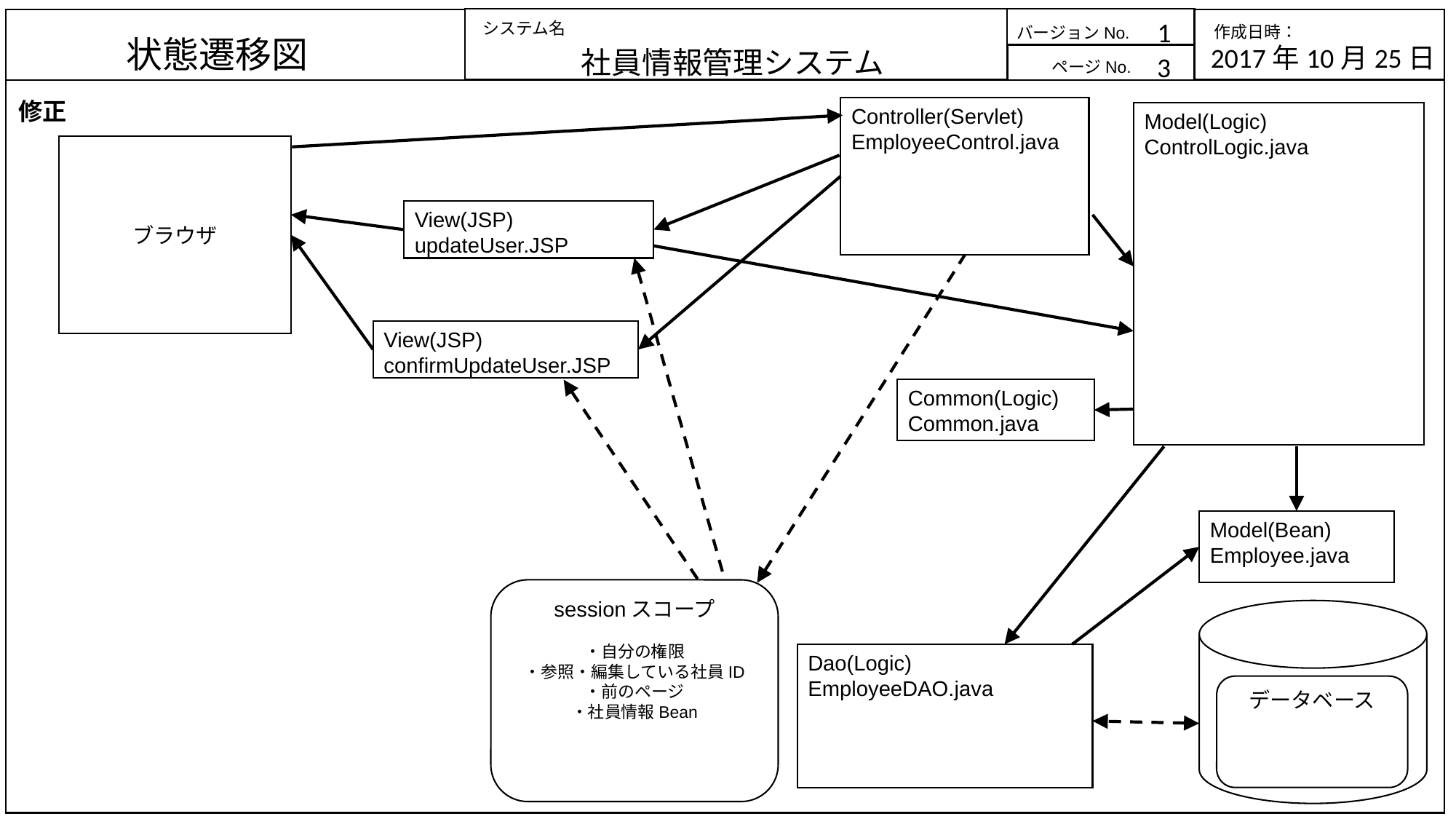

1
システム名
作成日時：
バージョンNo.
状態遷移図
2017年10月25日
社員情報管理システム
3
ページNo.
修正

Controller(Servlet)
EmployeeControl.java
Model(Logic)
ControlLogic.java
ブラウザ
View(JSP)
updateUser.JSP
View(JSP)
confirmUpdateUser.JSP
Common(Logic)
Common.java
Model(Bean)
Employee.java
sessionスコープ
・自分の権限
・参照・編集している社員ID
・前のページ
・社員情報Bean

Dao(Logic)
EmployeeDAO.java
データベース